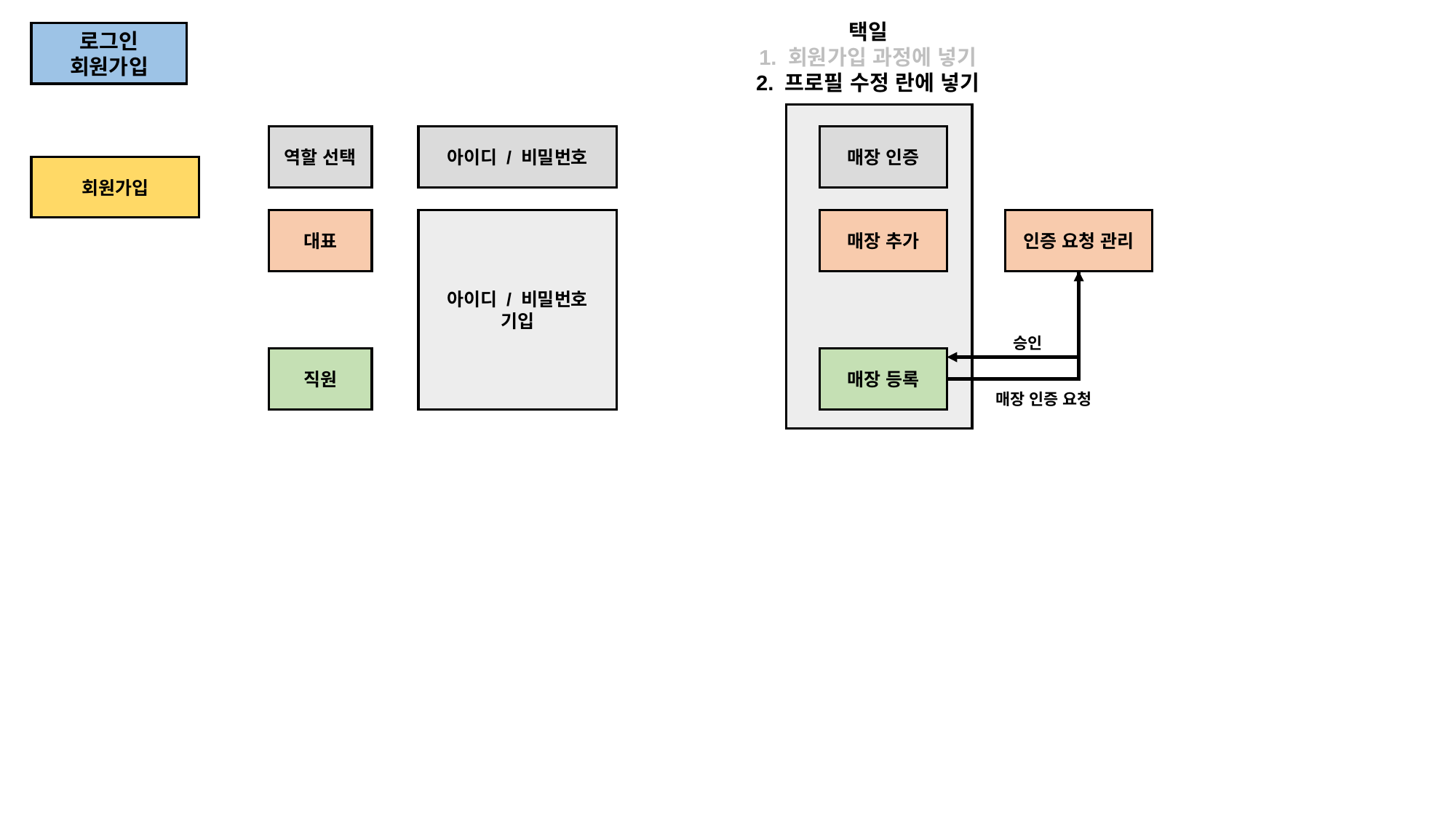

택일
1. 회원가입 과정에 넣기
2. 프로필 수정 란에 넣기
로그인
회원가입

역할 선택
아이디 / 비밀번호
매장 인증
회원가입
아이디 / 비밀번호
기입
대표
매장 추가
인증 요청 관리
승인
직원
매장 등록
매장 인증 요청